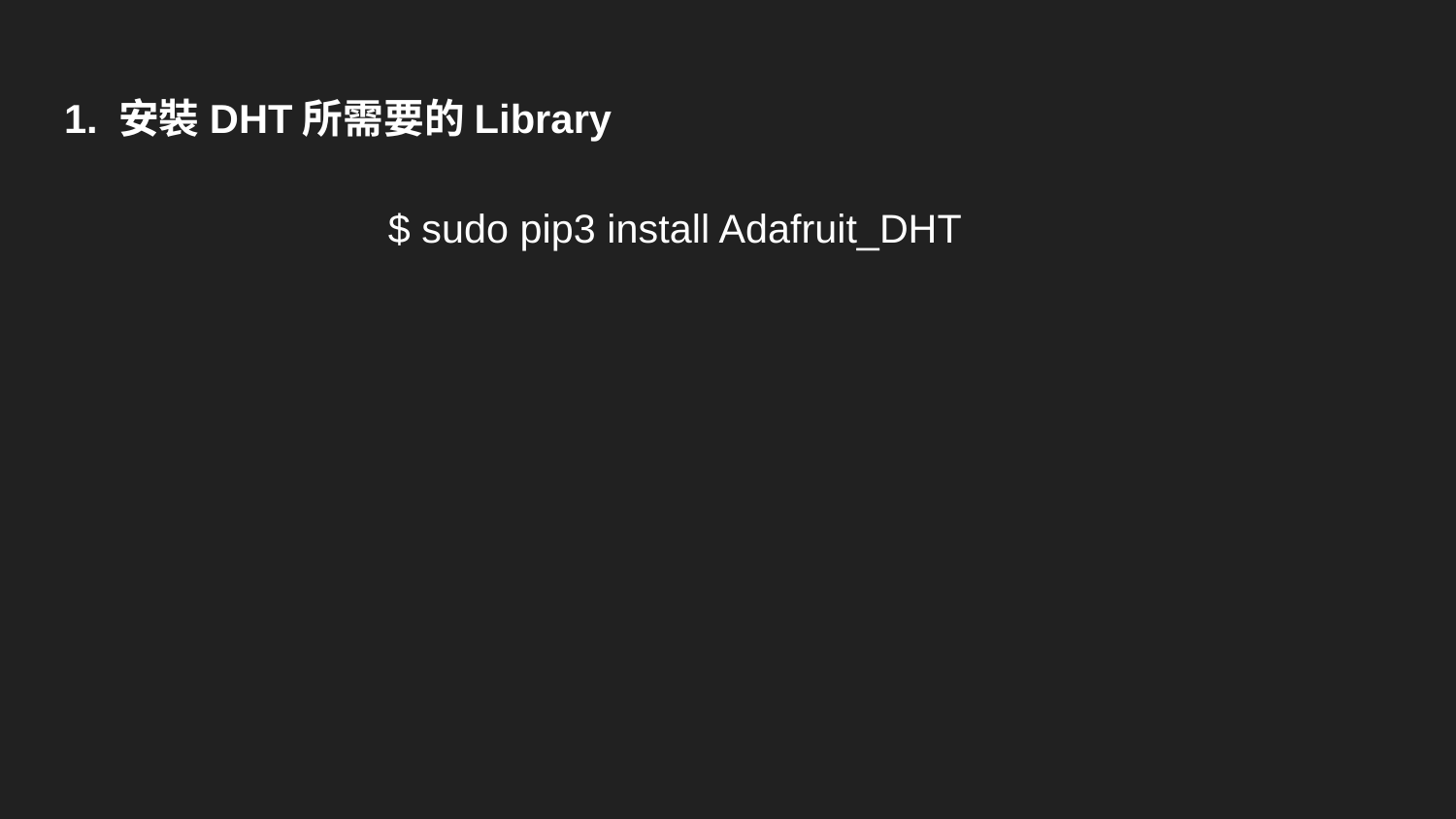

# 1. 安裝DHT所需要的Library
$ sudo pip3 install Adafruit_DHT